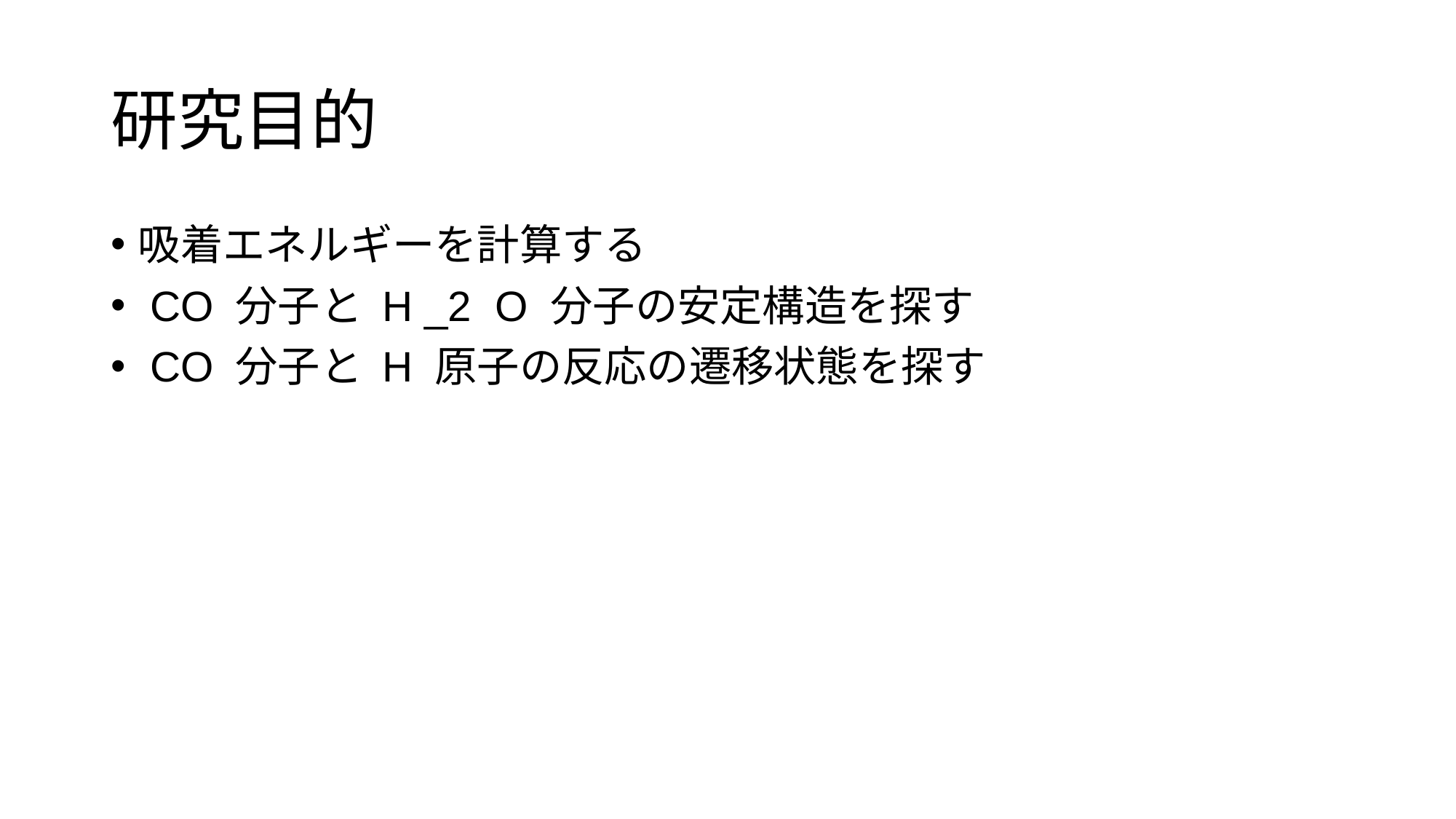

# 研究目的
吸着エネルギーを計算する
 CO 分子と H _2  O 分子の安定構造を探す
 CO 分子と H 原子の反応の遷移状態を探す